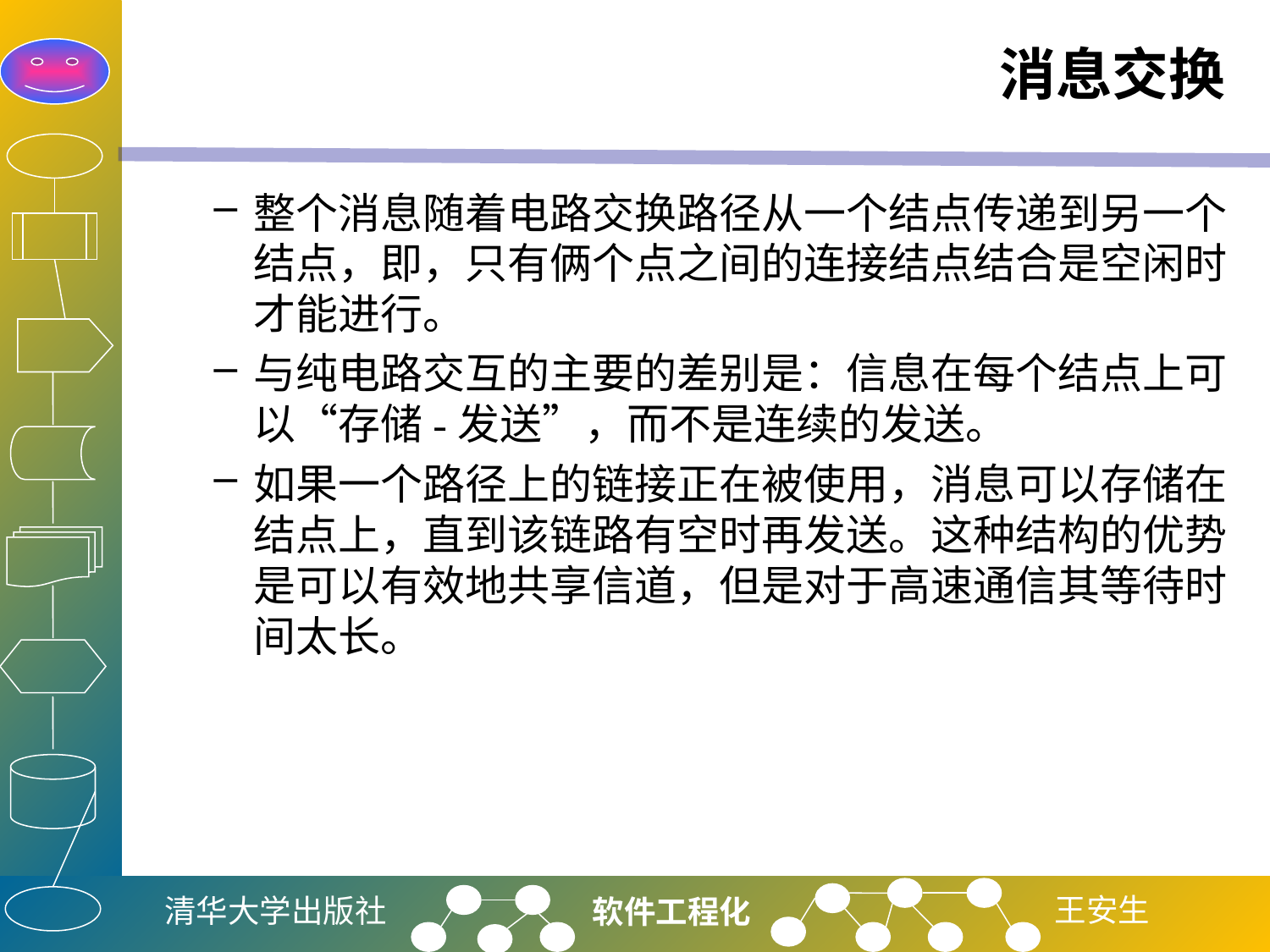

# 消息交换
整个消息随着电路交换路径从一个结点传递到另一个结点，即，只有俩个点之间的连接结点结合是空闲时才能进行。
与纯电路交互的主要的差别是：信息在每个结点上可以“存储-发送”，而不是连续的发送。
如果一个路径上的链接正在被使用，消息可以存储在结点上，直到该链路有空时再发送。这种结构的优势是可以有效地共享信道，但是对于高速通信其等待时间太长。